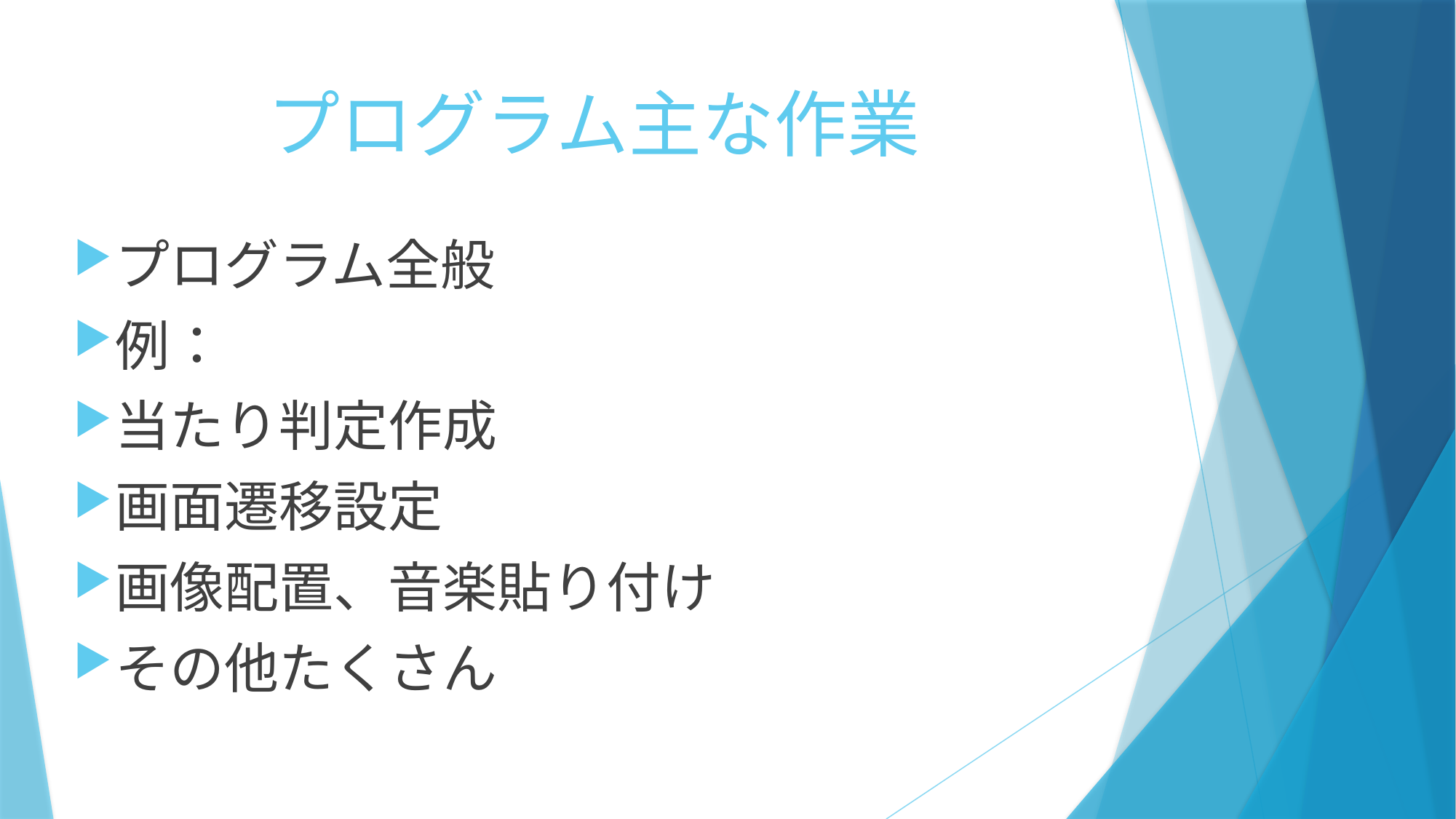

# プログラム主な作業
プログラム全般
例：
当たり判定作成
画面遷移設定
画像配置、音楽貼り付け
その他たくさん